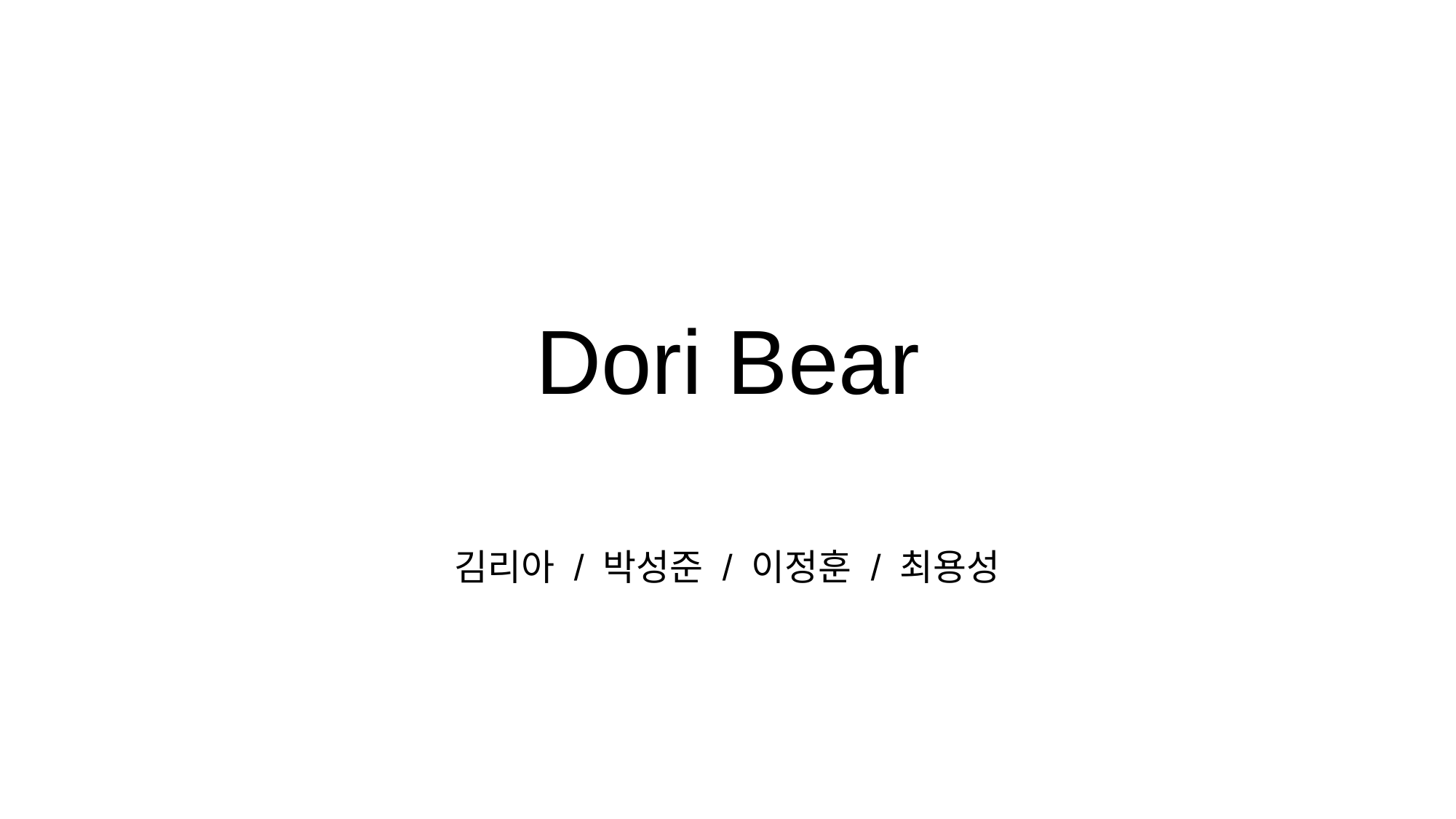

# Dori Bear

김리아 / 박성준 / 이정훈 / 최용성